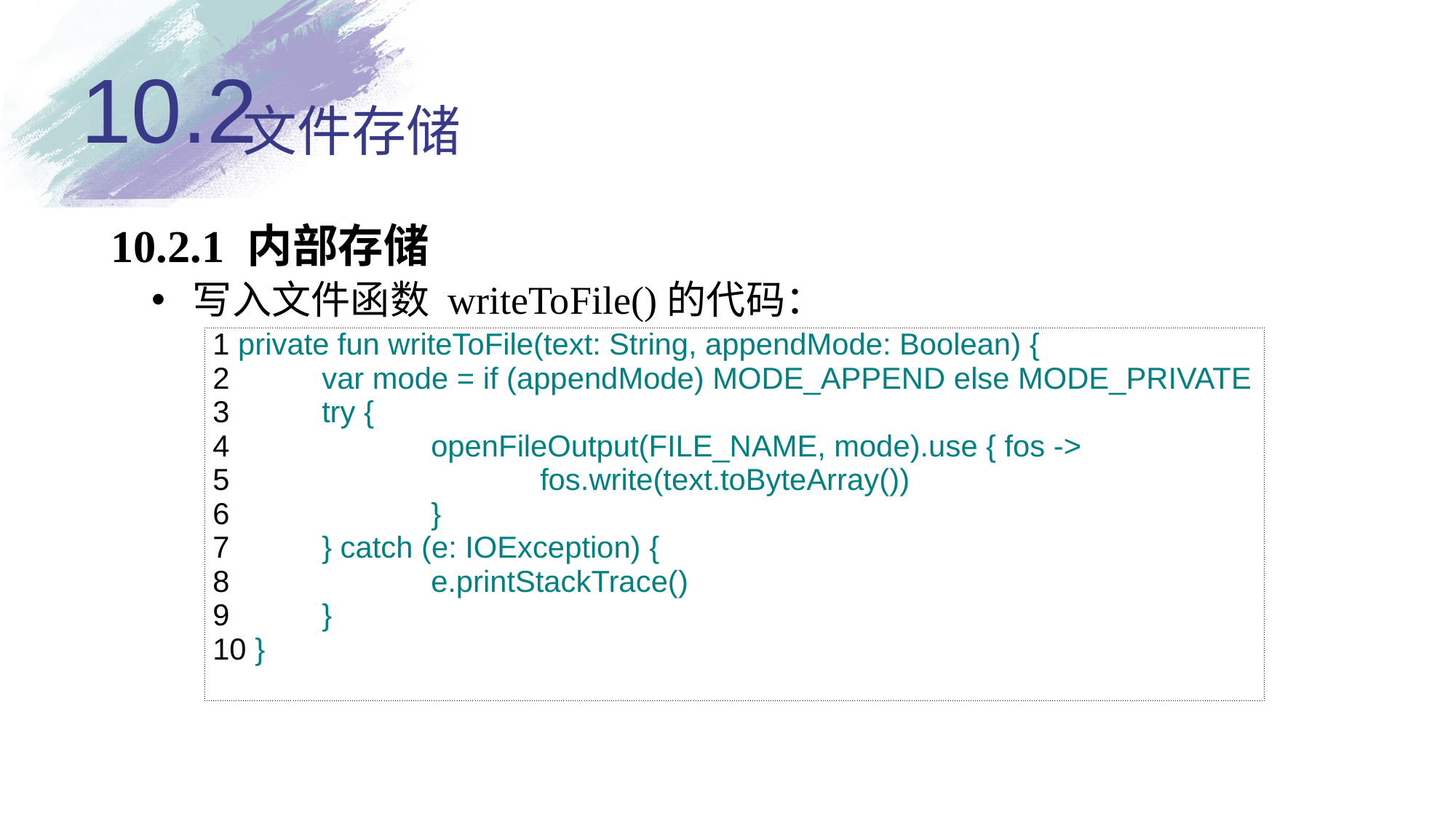

10.2
# 文件存储
10.2.1 内部存储
写入文件函数 writeToFile()的代码：
| 1 private fun writeToFile(text: String, appendMode: Boolean) { 2  var mode = if (appendMode) MODE\_APPEND else MODE\_PRIVATE 3  try { 4  openFileOutput(FILE\_NAME, mode).use { fos -> 5  fos.write(text.toByteArray()) 6  } 7  } catch (e: IOException) { 8  e.printStackTrace() 9  } 10 } |
| --- |